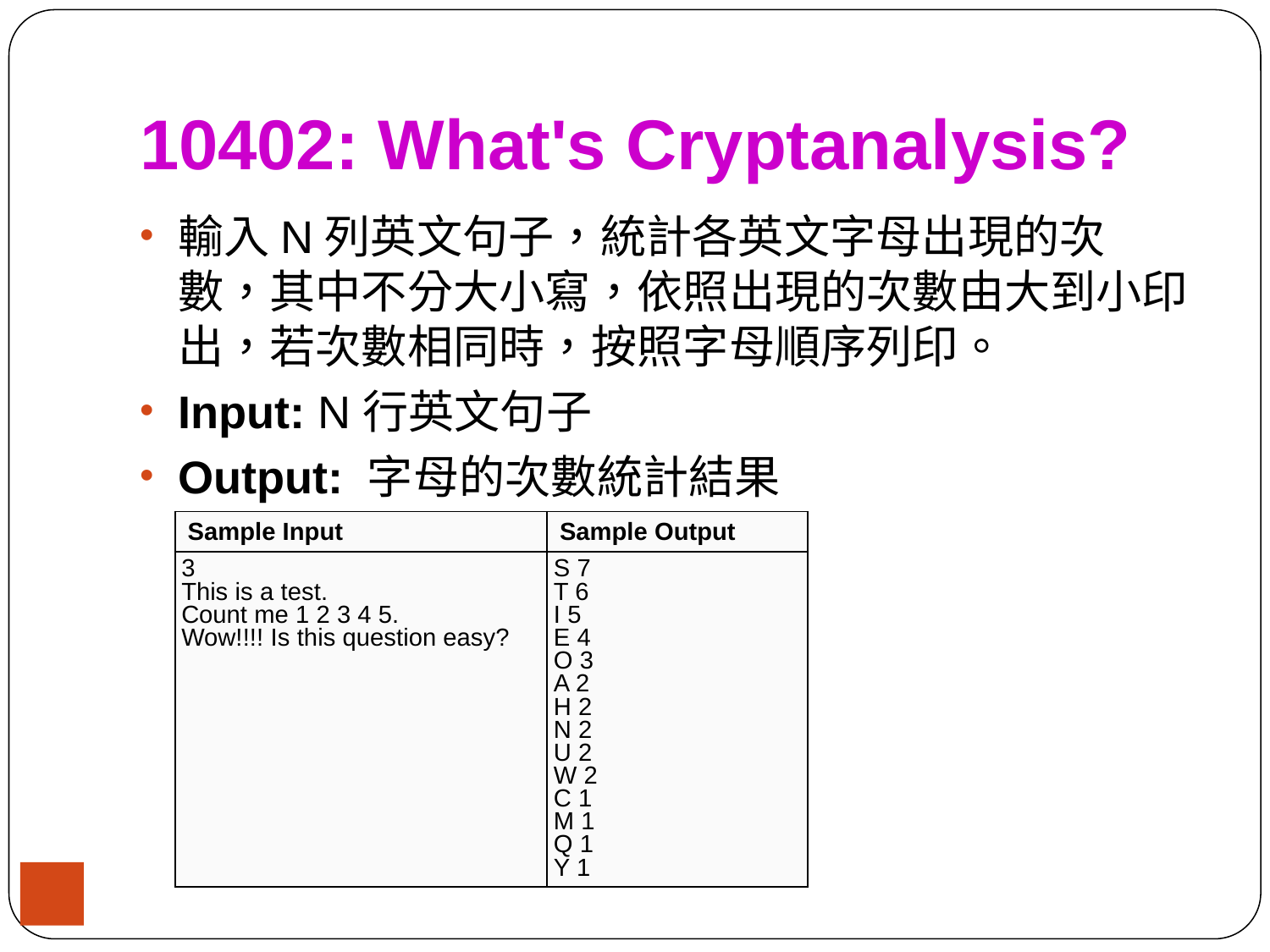

# 10402: What's Cryptanalysis?
輸入N列英文句子，統計各英文字母出現的次數，其中不分大小寫，依照出現的次數由大到小印出，若次數相同時，按照字母順序列印。
Input: N行英文句子
Output: 字母的次數統計結果
| Sample Input | Sample Output |
| --- | --- |
| 3 This is a test. Count me 1 2 3 4 5. Wow!!!! Is this question easy? | S 7 T 6 I 5 E 4 O 3 A 2 H 2 N 2 U 2 W 2 C 1 M 1 Q 1 Y 1 |